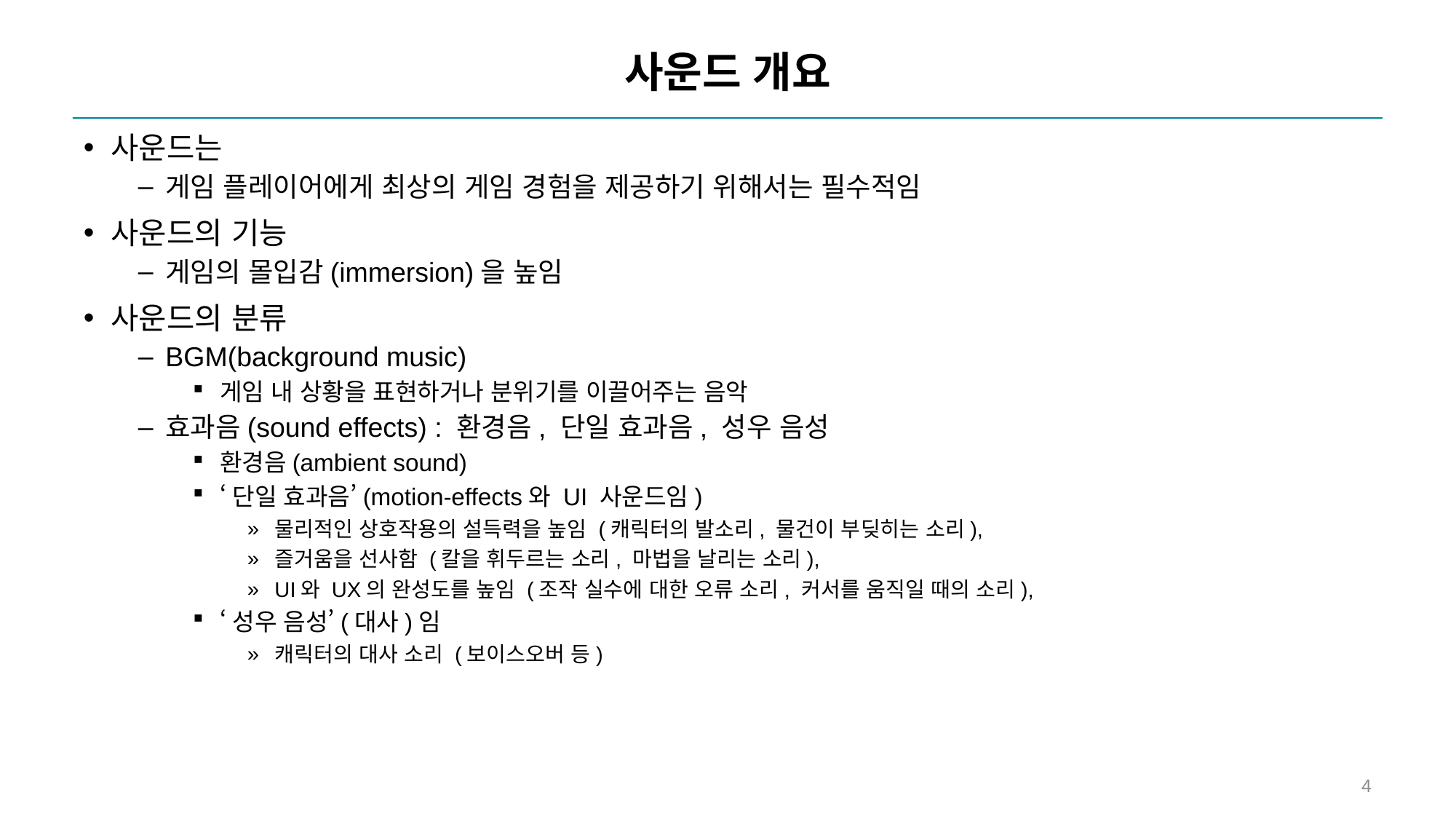

# 사운드 개요
사운드는
게임 플레이어에게 최상의 게임 경험을 제공하기 위해서는 필수적임
사운드의 기능
게임의 몰입감(immersion)을 높임
사운드의 분류
BGM(background music)
게임 내 상황을 표현하거나 분위기를 이끌어주는 음악
효과음(sound effects) : 환경음, 단일 효과음, 성우 음성
환경음(ambient sound)
‘단일 효과음’(motion-effects와 UI 사운드임)
물리적인 상호작용의 설득력을 높임 (캐릭터의 발소리, 물건이 부딪히는 소리),
즐거움을 선사함 (칼을 휘두르는 소리, 마법을 날리는 소리),
UI와 UX의 완성도를 높임 (조작 실수에 대한 오류 소리, 커서를 움직일 때의 소리),
‘성우 음성’(대사)임
캐릭터의 대사 소리 (보이스오버 등)

4